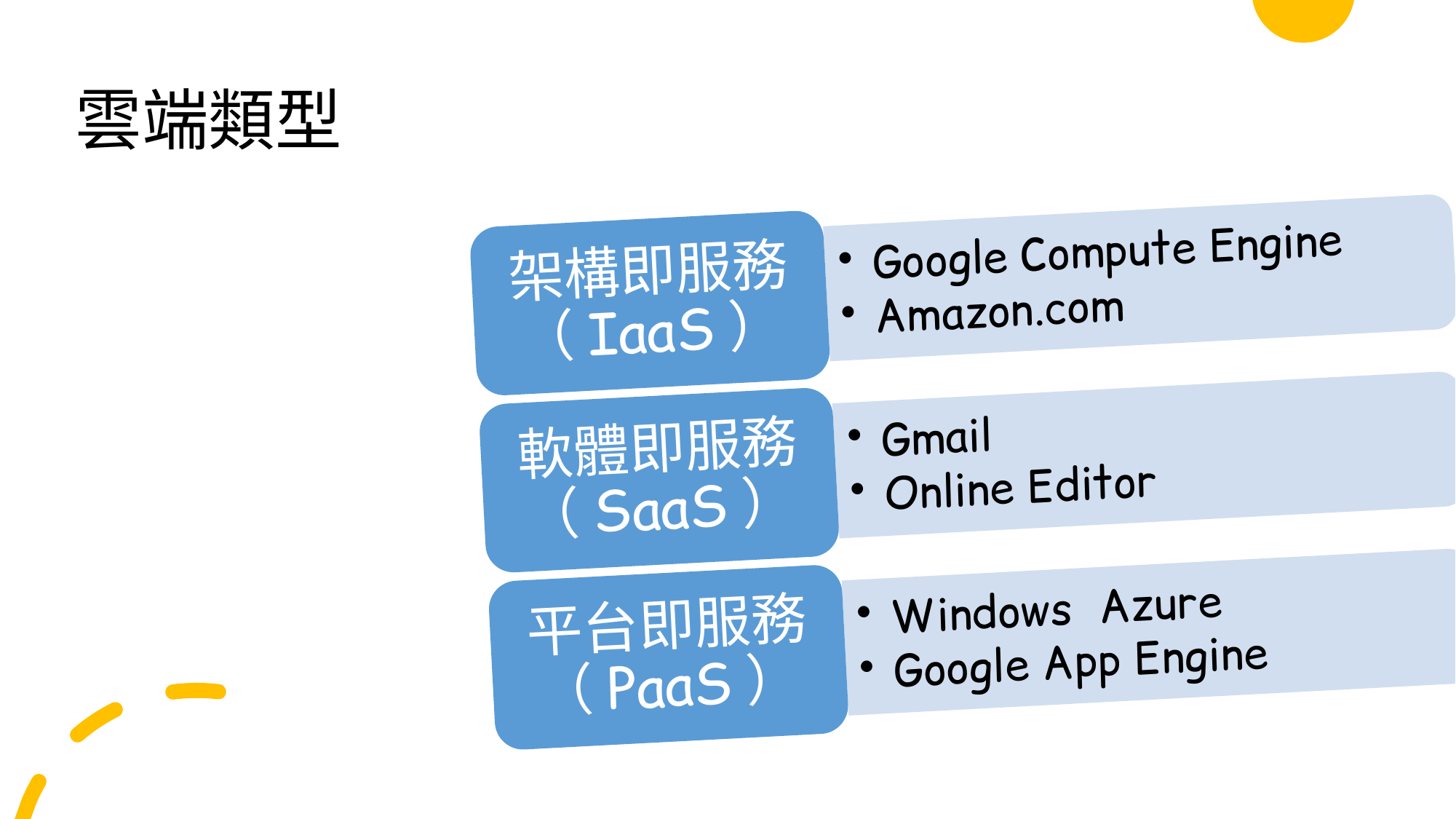

# 雲端類型

架構即服務（IaaS）

Google Compute Engine
Amazon.com

軟體即服務（SaaS）

Gmail
Online Editor

平台即服務（PaaS）

Windows  Azure
Google App Engine